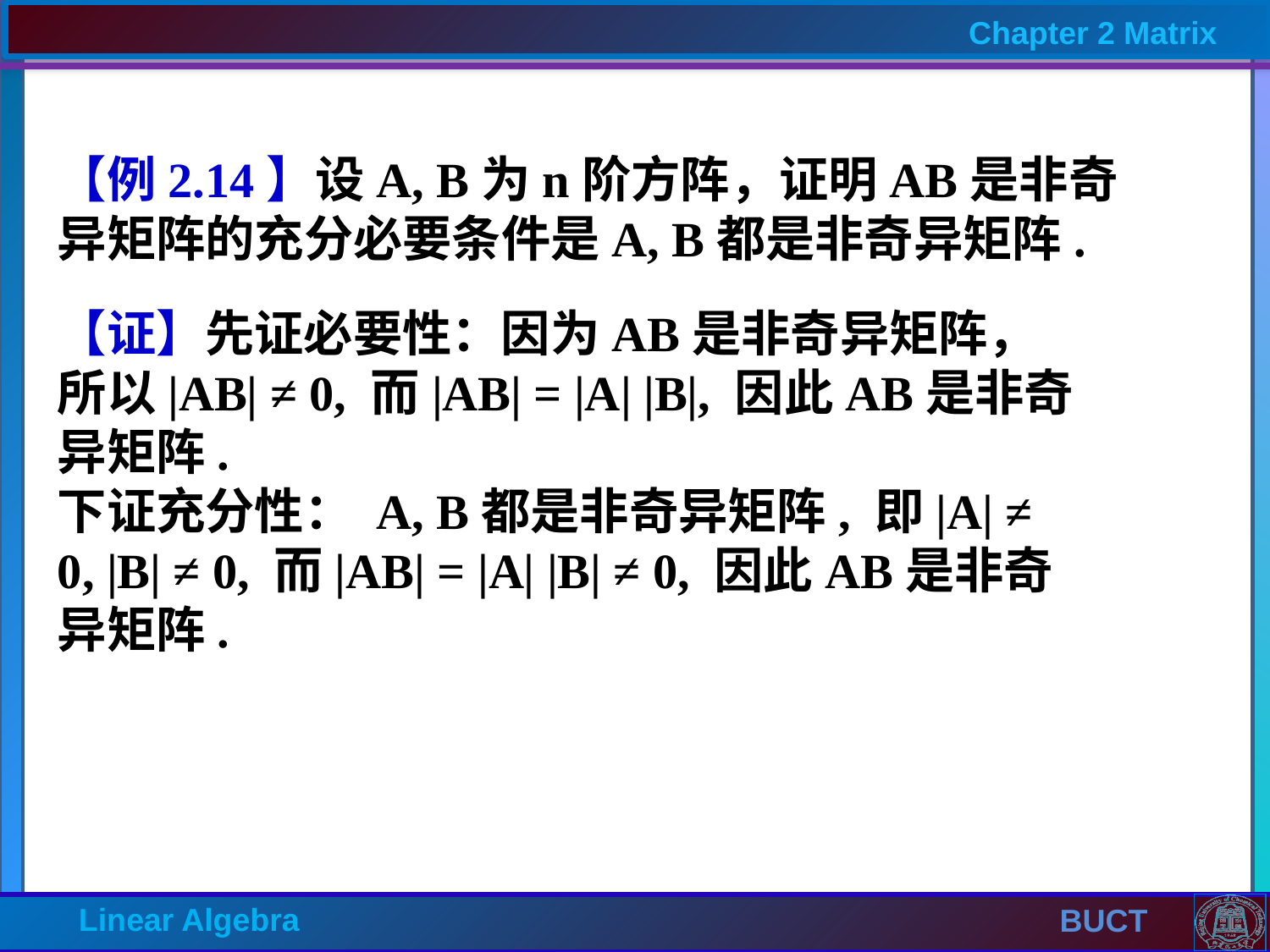

【例2.14】设A, B为n阶方阵，证明AB是非奇异矩阵的充分必要条件是A, B都是非奇异矩阵.
【证】先证必要性：因为AB是非奇异矩阵，所以|AB| ≠ 0, 而|AB| = |A| |B|, 因此AB是非奇异矩阵.
下证充分性： A, B都是非奇异矩阵, 即|A| ≠ 0, |B| ≠ 0, 而|AB| = |A| |B| ≠ 0, 因此AB是非奇异矩阵.